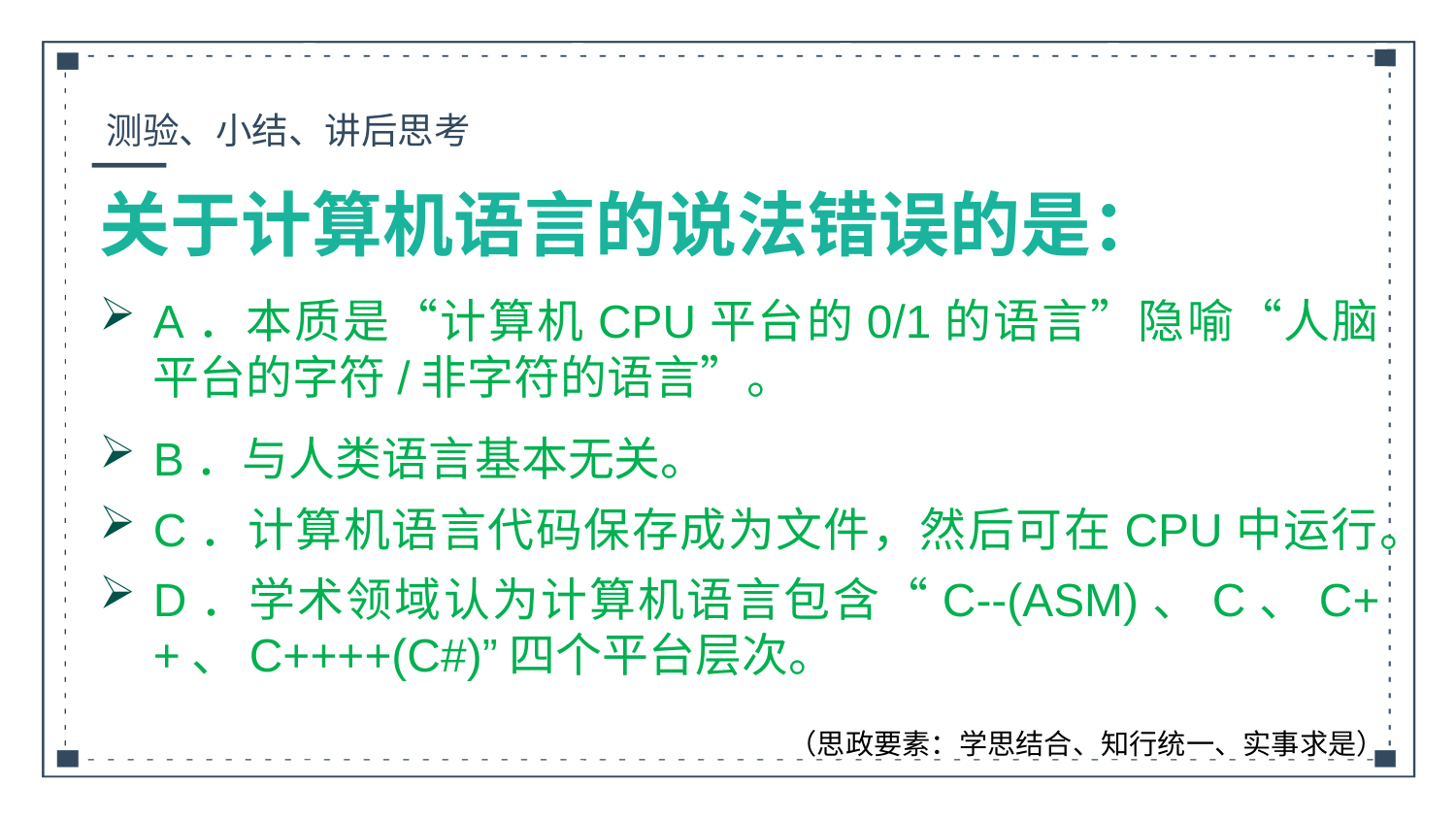

测验、小结、讲后思考
关于计算机语言的说法错误的是：
A．本质是“计算机CPU平台的0/1的语言”隐喻“人脑平台的字符/非字符的语言”。
B．与人类语言基本无关。
C．计算机语言代码保存成为文件，然后可在CPU中运行。
D．学术领域认为计算机语言包含“C--(ASM)、C、C++、C++++(C#)”四个平台层次。
（思政要素：学思结合、知行统一、实事求是）